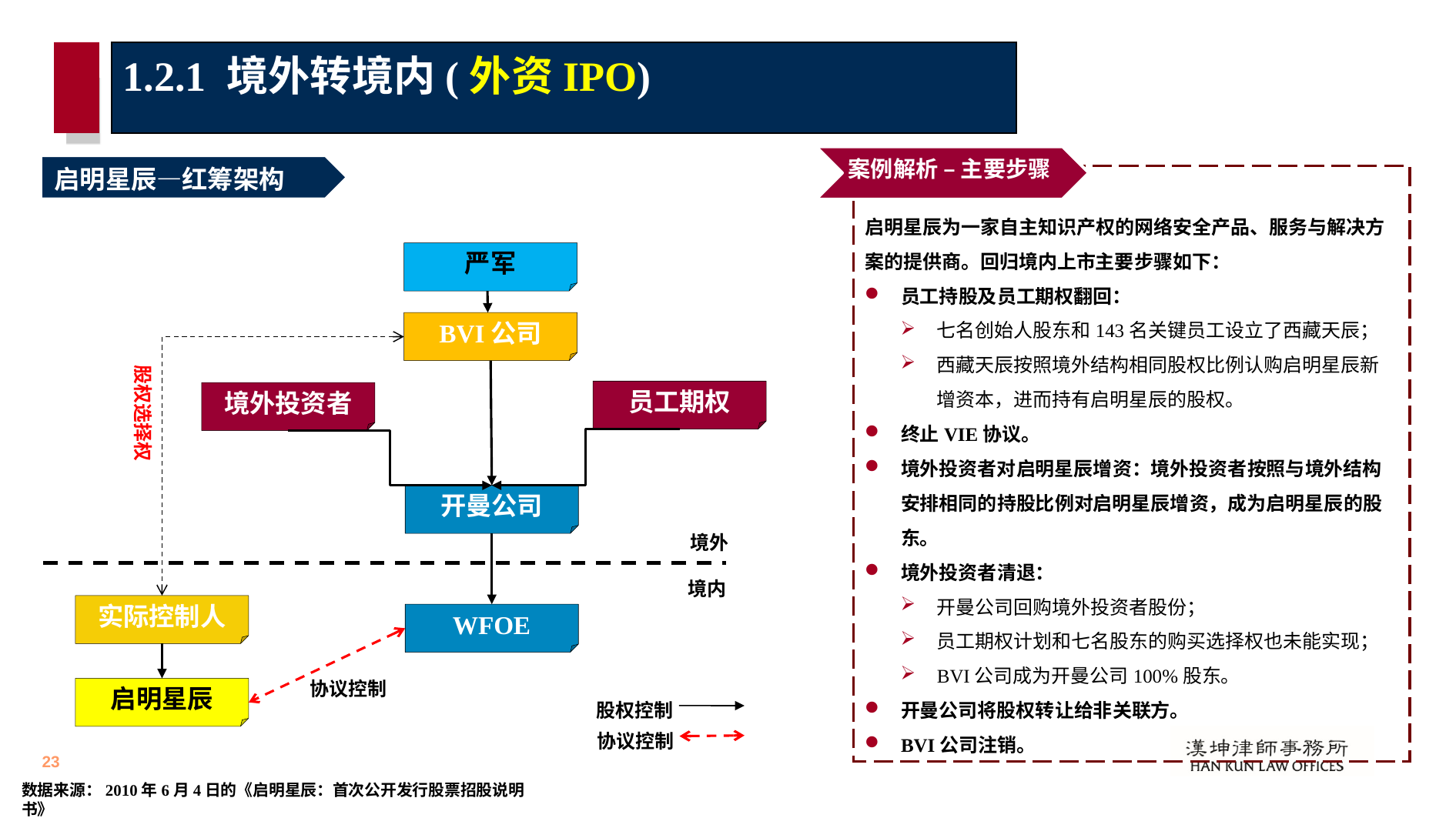

1.2.1 境外转境内(外资IPO)

案例解析 – 主要步骤

启明星辰—红筹架构

启明星辰为一家自主知识产权的网络安全产品、服务与解决方案的提供商。回归境内上市主要步骤如下：
员工持股及员工期权翻回：
七名创始人股东和143名关键员工设立了西藏天辰；
西藏天辰按照境外结构相同股权比例认购启明星辰新增资本，进而持有启明星辰的股权。
终止VIE协议。
境外投资者对启明星辰增资：境外投资者按照与境外结构安排相同的持股比例对启明星辰增资，成为启明星辰的股东。
境外投资者清退：
开曼公司回购境外投资者股份；
员工期权计划和七名股东的购买选择权也未能实现；
BVI公司成为开曼公司100%股东。
开曼公司将股权转让给非关联方。
BVI公司注销。
严军
BVI公司
股权选择权
员工期权
境外投资者
开曼公司
境外
境内
实际控制人
WFOE
协议控制
启明星辰
股权控制

协议控制
数据来源：2010年6月4日的《启明星辰：首次公开发行股票招股说明书》